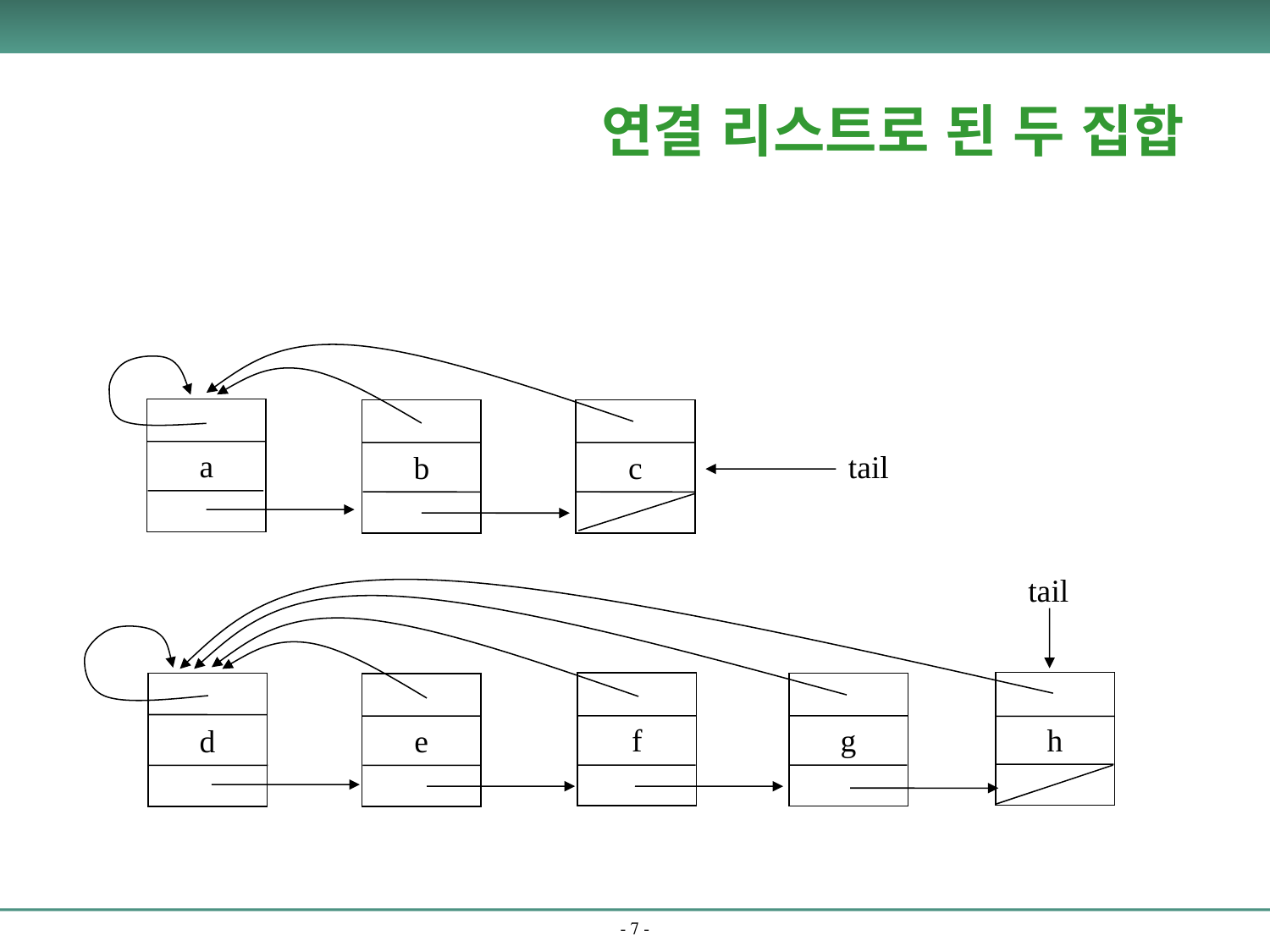

연결 리스트로 된 두 집합

a
b
c
tail

tail

h
f
g
d
e